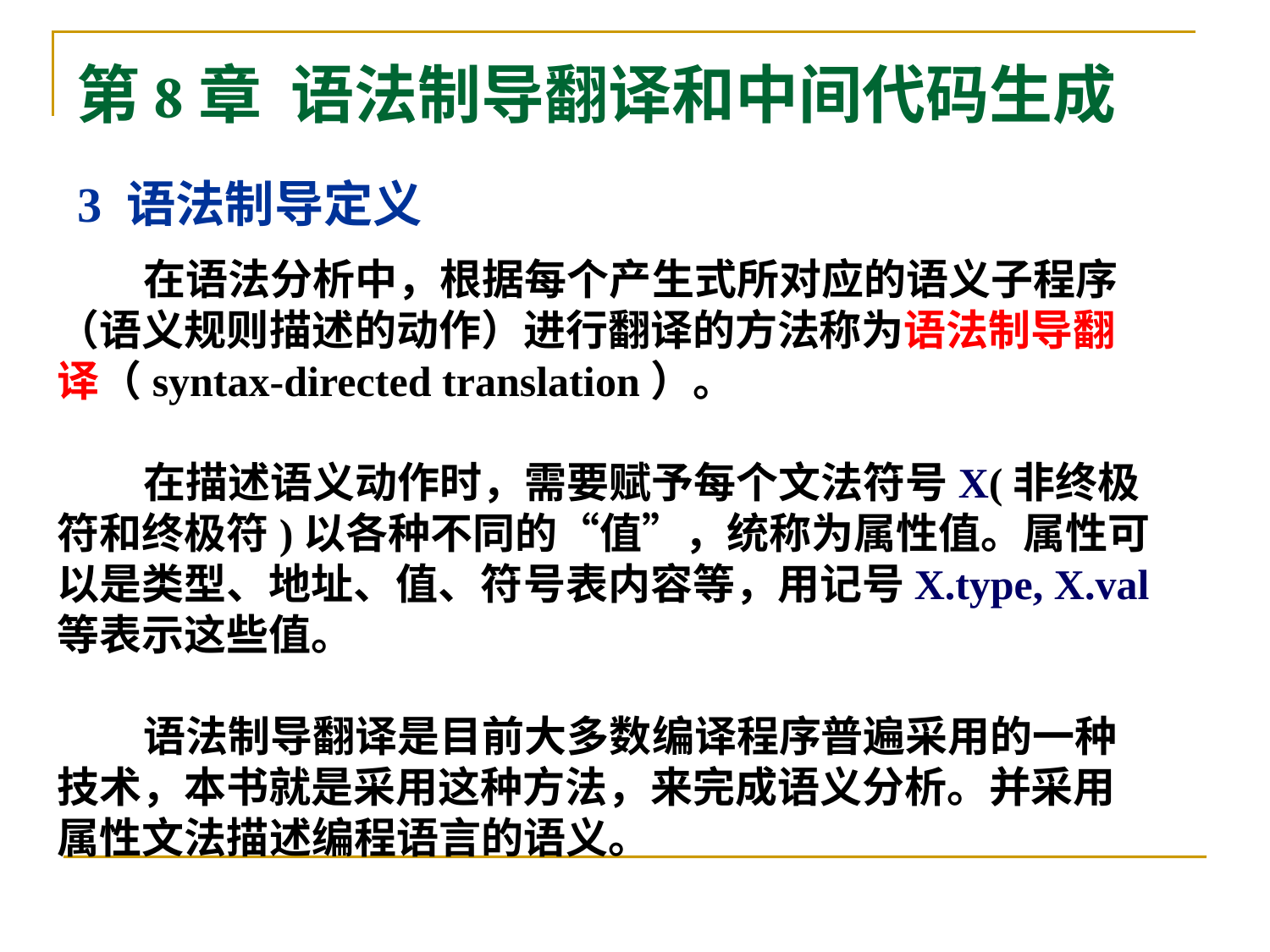

# 第8章  语法制导翻译和中间代码生成
3 语法制导定义
        在语法分析中，根据每个产生式所对应的语义子程序（语义规则描述的动作）进行翻译的方法称为语法制导翻译（syntax-directed translation）。

        在描述语义动作时，需要赋予每个文法符号X(非终极符和终极符)以各种不同的“值”，统称为属性值。属性可以是类型、地址、值、符号表内容等，用记号X.type, X.val等表示这些值。

        语法制导翻译是目前大多数编译程序普遍采用的一种技术，本书就是采用这种方法，来完成语义分析。并采用属性文法描述编程语言的语义。

8